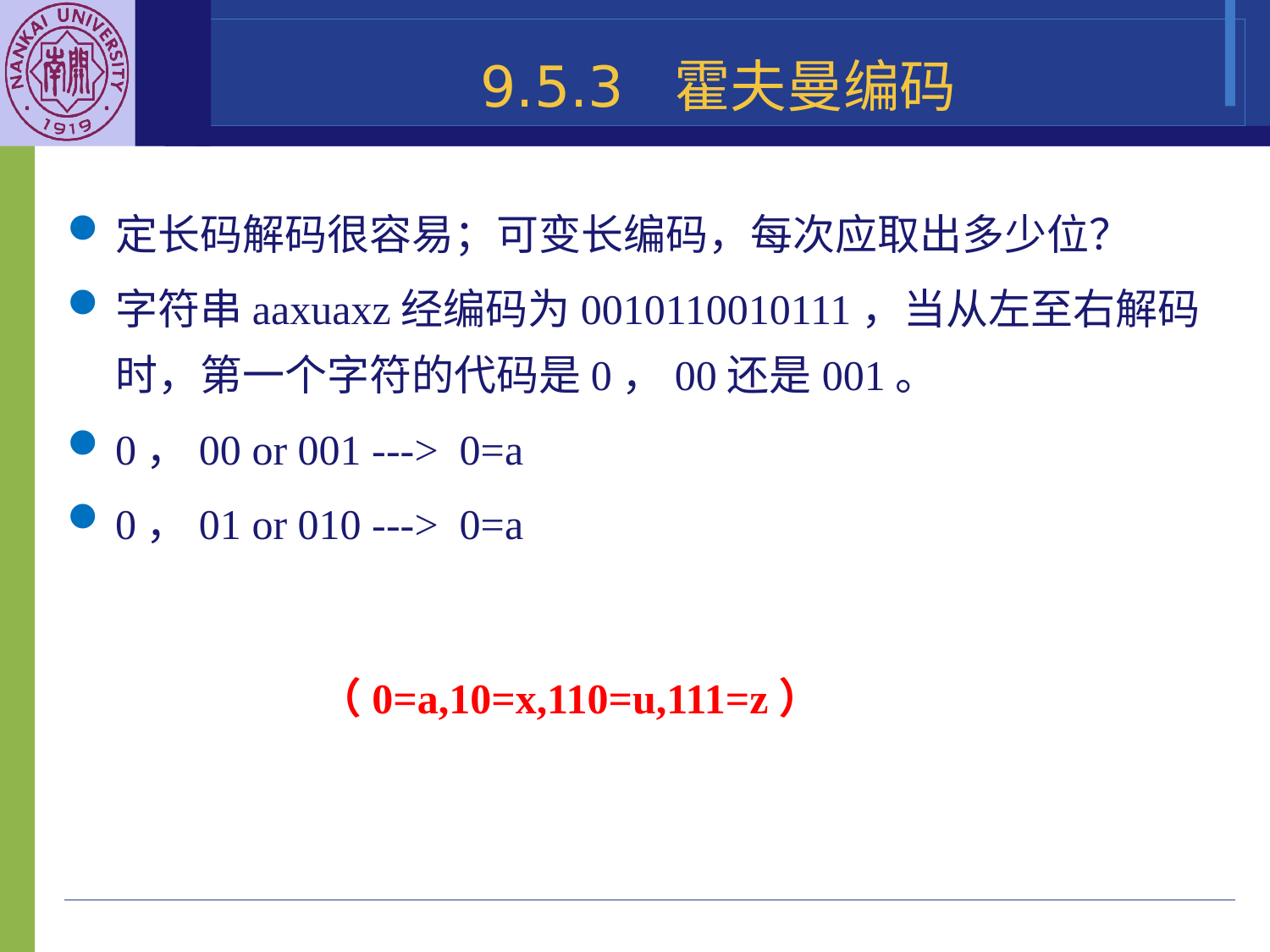

9.5.3  霍夫曼编码
定长码解码很容易；可变长编码，每次应取出多少位？
字符串aaxuaxz经编码为0010110010111，当从左至右解码时，第一个字符的代码是0，00还是001。
0，00 or 001 --->  0=a
0，01 or 010 --->  0=a

（0=a,10=x,110=u,111=z）
45